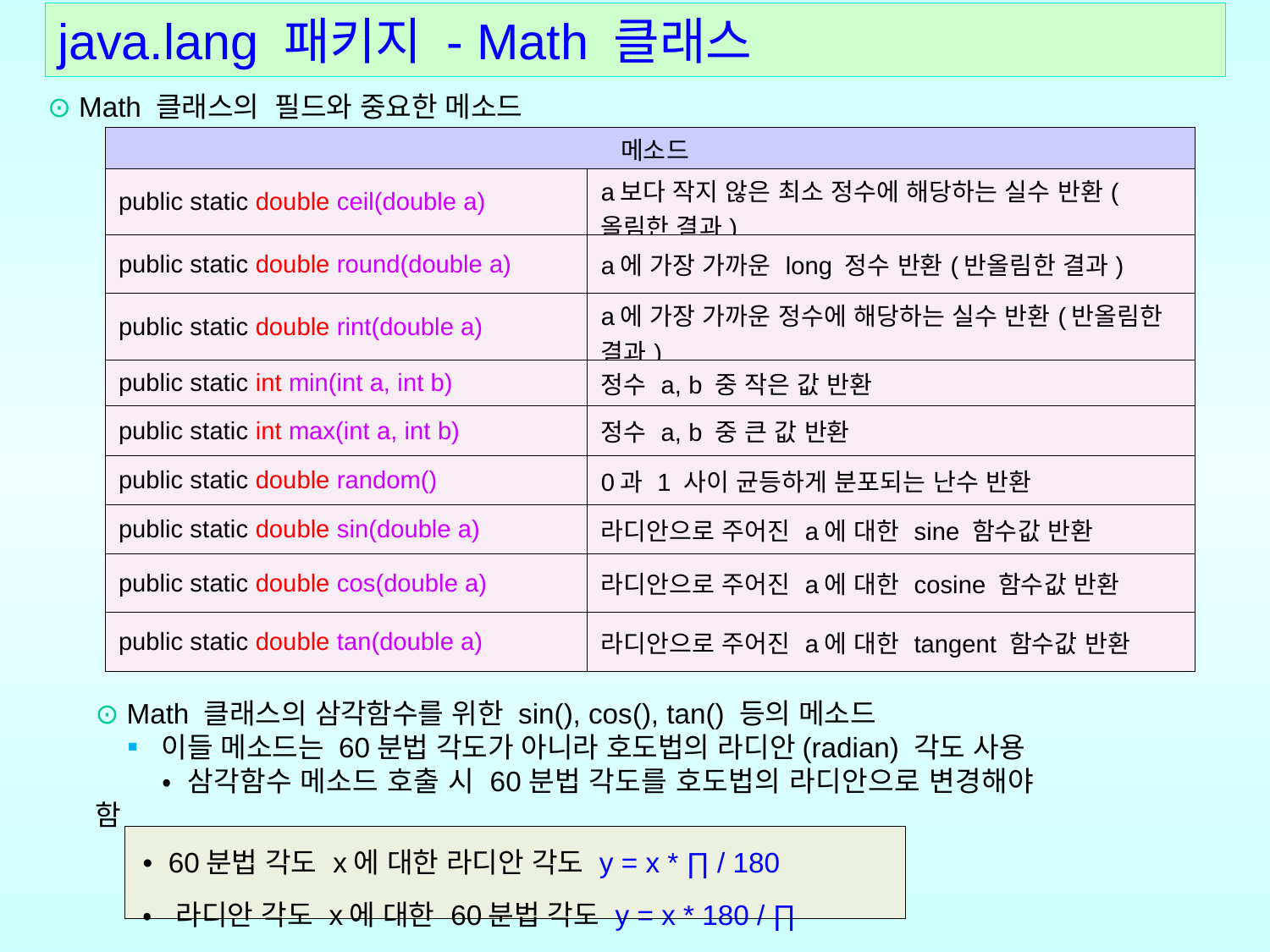

# java.lang 패키지 - Math 클래스
⊙ Math 클래스의  필드와 중요한 메소드
| 메소드 |  |
| --- | --- |
| public static double ceil(double a) | a보다 작지 않은 최소 정수에 해당하는 실수 반환(올림한 결과) |
| public static double round(double a) | a에 가장 가까운 long 정수 반환(반올림한 결과) |
| public static double rint(double a) | a에 가장 가까운 정수에 해당하는 실수 반환(반올림한 결과) |
| public static int min(int a, int b) | 정수 a, b 중 작은 값 반환 |
| public static int max(int a, int b) | 정수 a, b 중 큰 값 반환 |
| public static double random() | 0과 1 사이 균등하게 분포되는 난수 반환 |
| public static double sin(double a) | 라디안으로 주어진 a에 대한 sine 함수값 반환 |
| public static double cos(double a) | 라디안으로 주어진 a에 대한 cosine 함수값 반환 |
| public static double tan(double a) | 라디안으로 주어진 a에 대한 tangent 함수값 반환 |
⊙ Math 클래스의 삼각함수를 위한 sin(), cos(), tan() 등의 메소드
   ▪ 이들 메소드는 60분법 각도가 아니라 호도법의 라디안(radian) 각도 사용
        • 삼각함수 메소드 호출 시 60분법 각도를 호도법의 라디안으로 변경해야 함
| • 60분법 각도 x에 대한 라디안 각도 y = x \* ∏ / 180 • 라디안 각도 x에 대한 60분법 각도 y = x \* 180 / ∏ |
| --- |